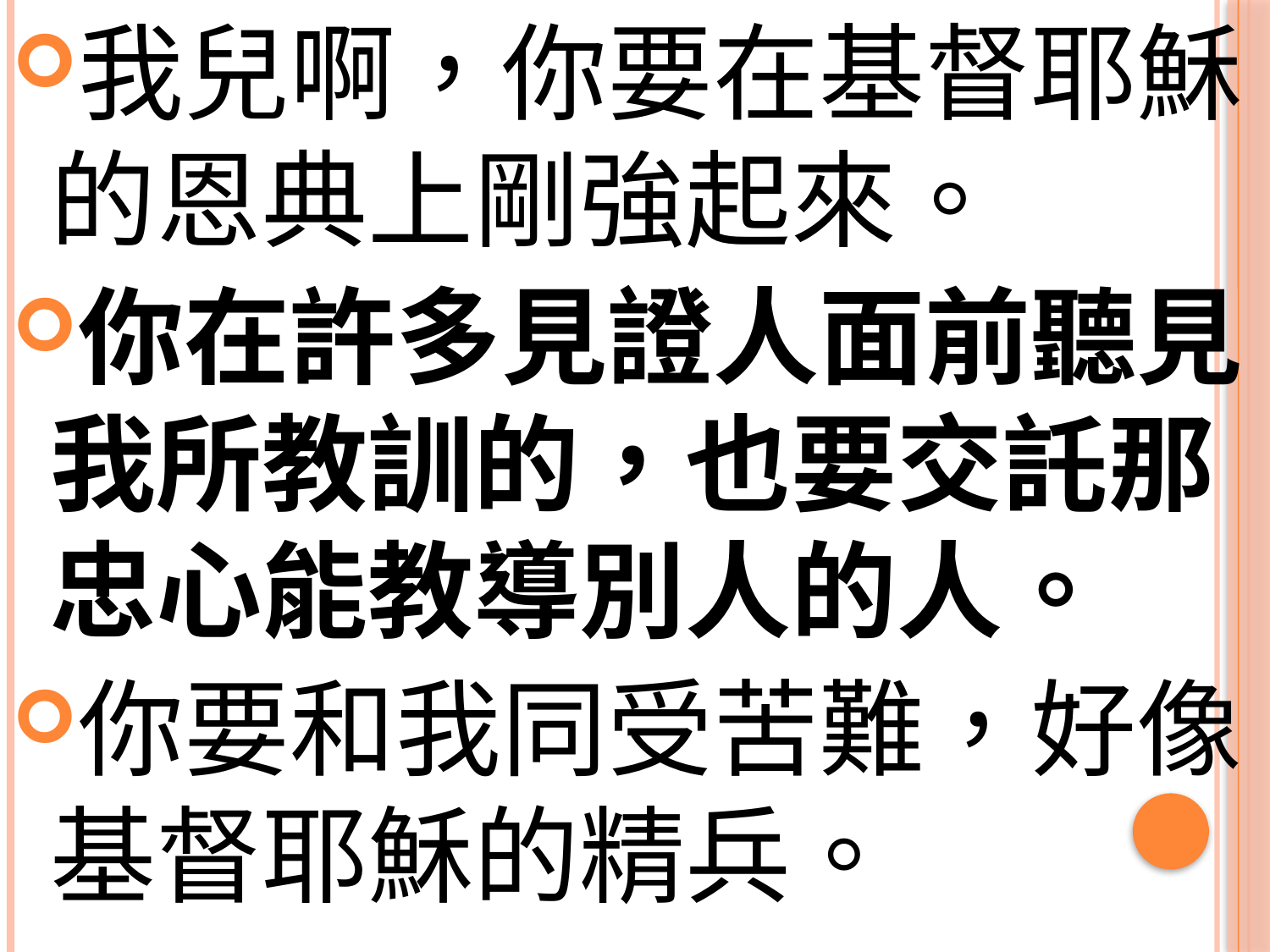

我兒啊，你要在基督耶穌的恩典上剛強起來。
你在許多見證人面前聽見我所教訓的，也要交託那忠心能教導別人的人。
你要和我同受苦難，好像基督耶穌的精兵。